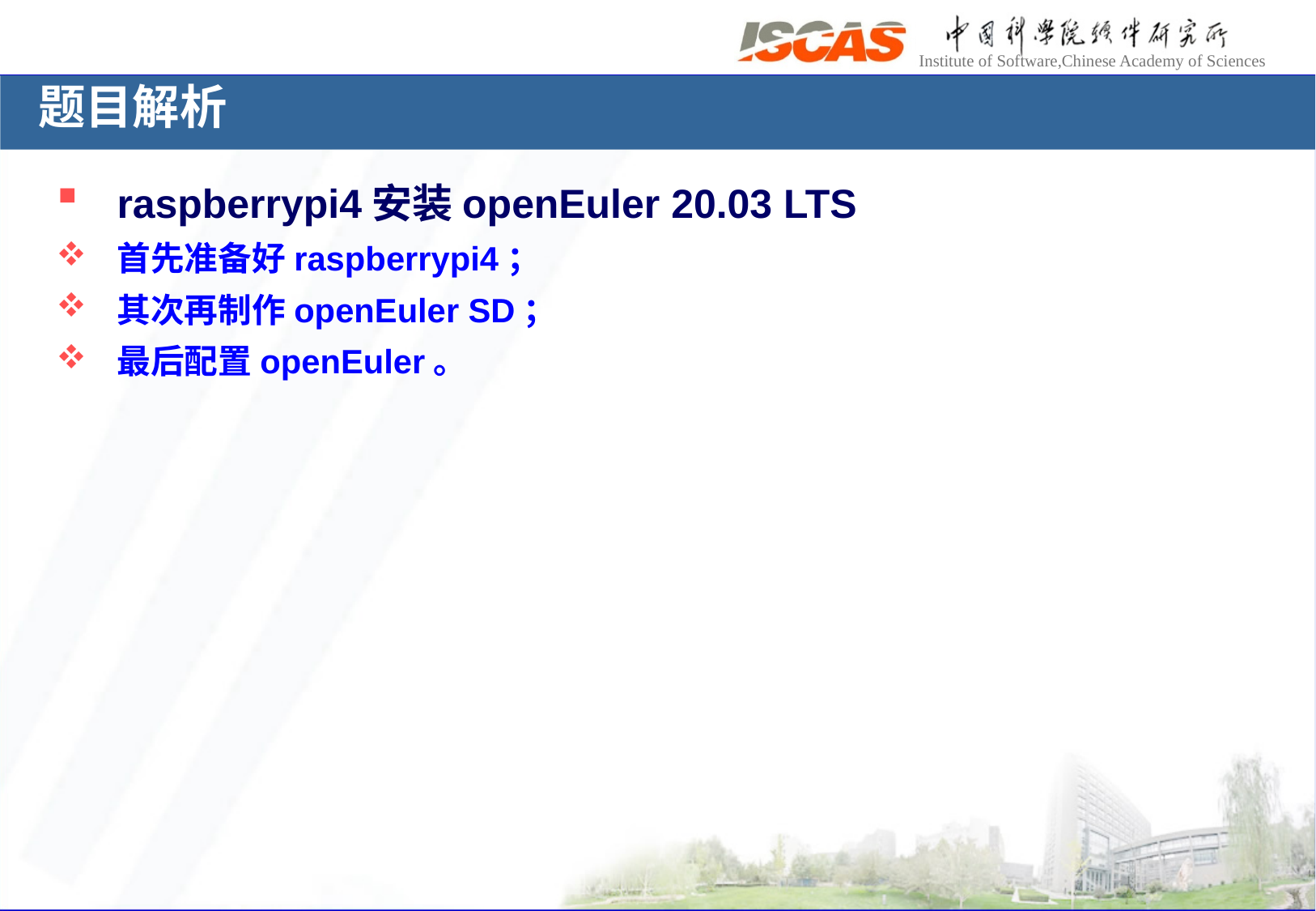

题目解析
raspberrypi4安装openEuler 20.03 LTS
首先准备好raspberrypi4；
其次再制作openEuler SD；
最后配置openEuler。